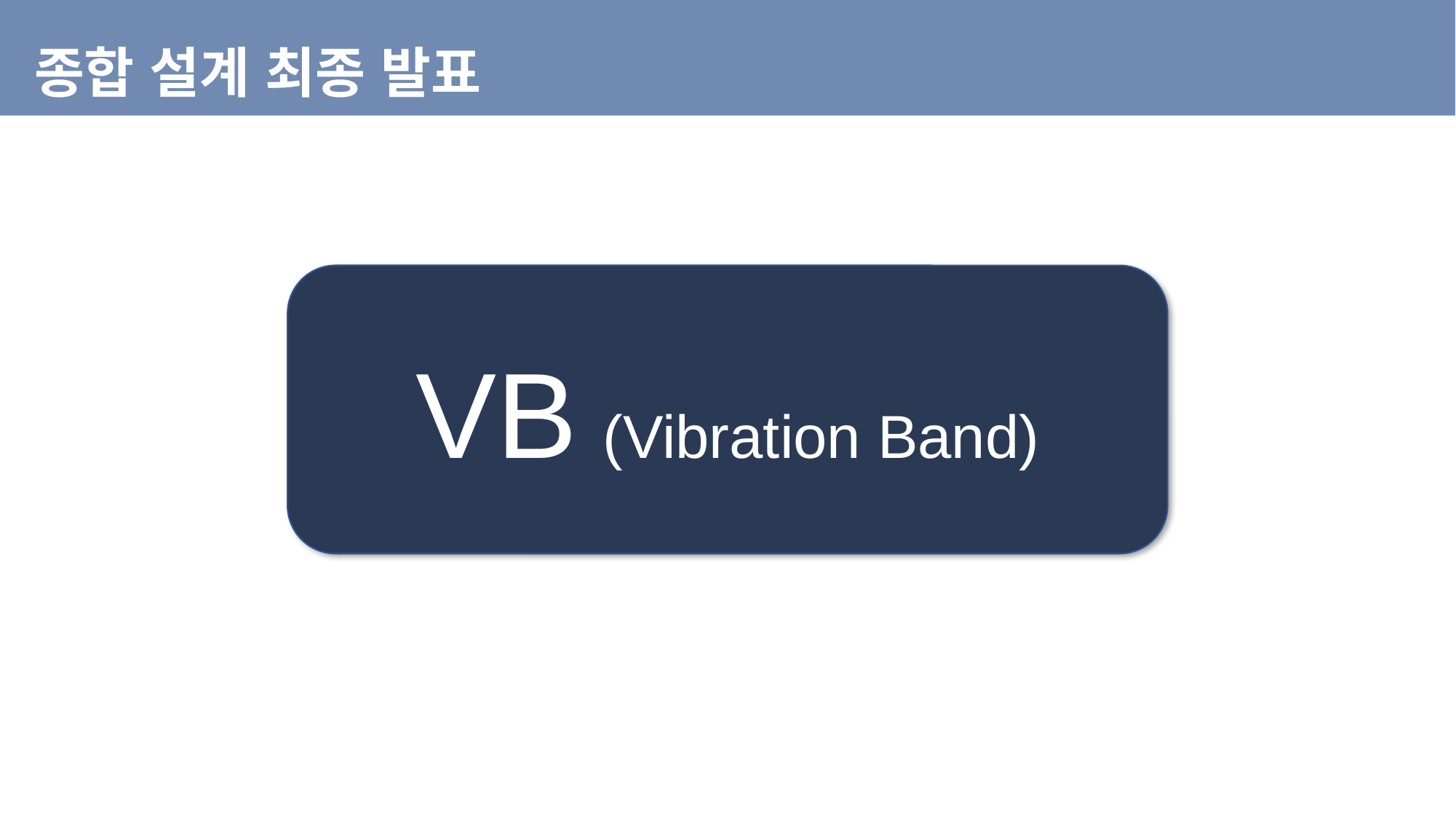

종합 설계 최종 발표
VB (Vibration Band)